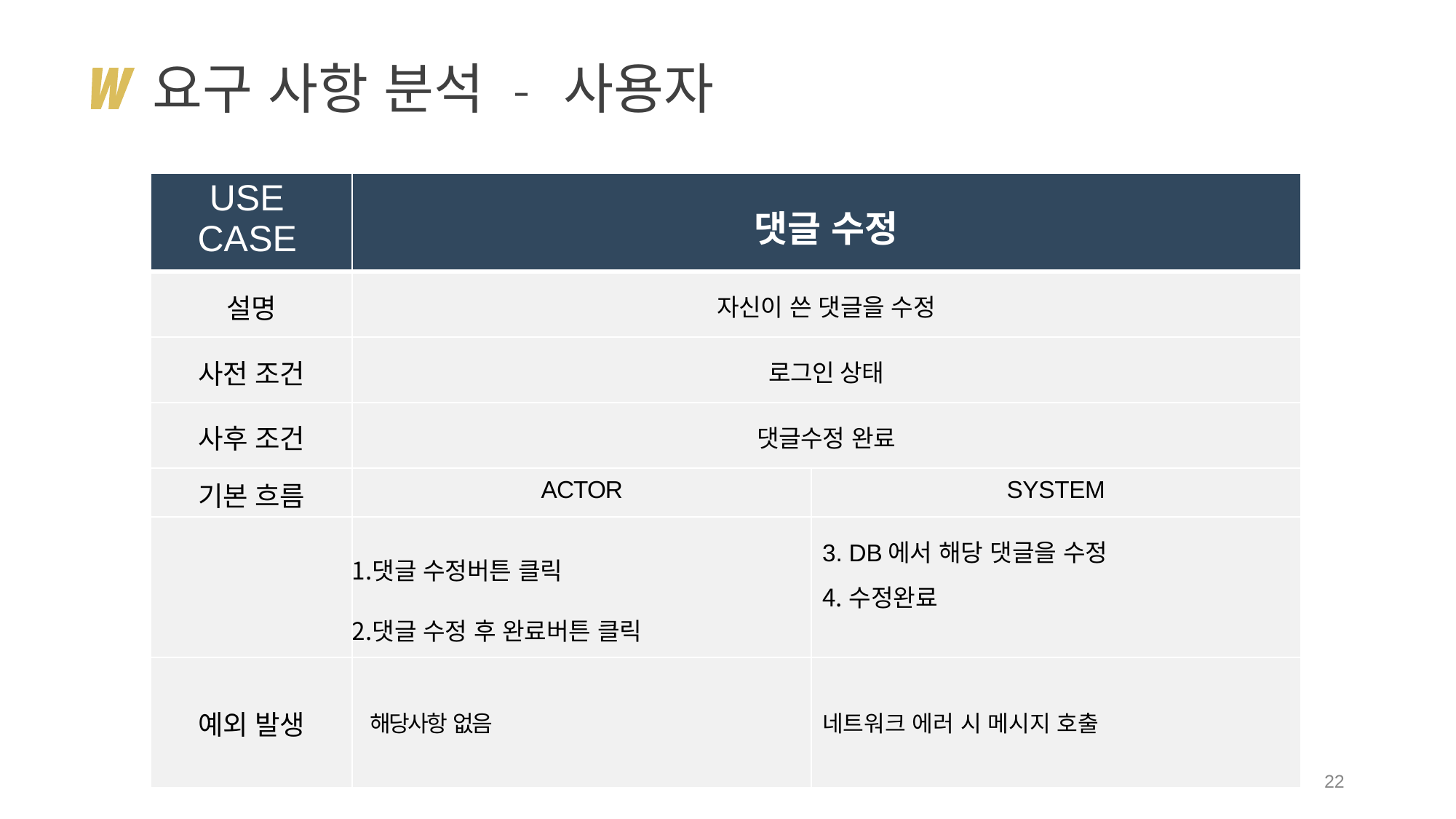

# 요구 사항 분석 - 사용자

| USE CASE | 댓글 수정 |  |
| --- | --- | --- |
| 설명 | 자신이 쓴 댓글을 수정 |  |
| 사전 조건 | 로그인 상태 |  |
| 사후 조건 | 댓글수정 완료 |  |
| 기본 흐름 | ACTOR | SYSTEM |
|  | 댓글 수정버튼 클릭 댓글 수정 후 완료버튼 클릭 | DB에서 해당 댓글을 수정 수정완료 |
| 예외 발생 | 해당사항 없음 | 네트워크 에러 시 메시지 호출 |
22